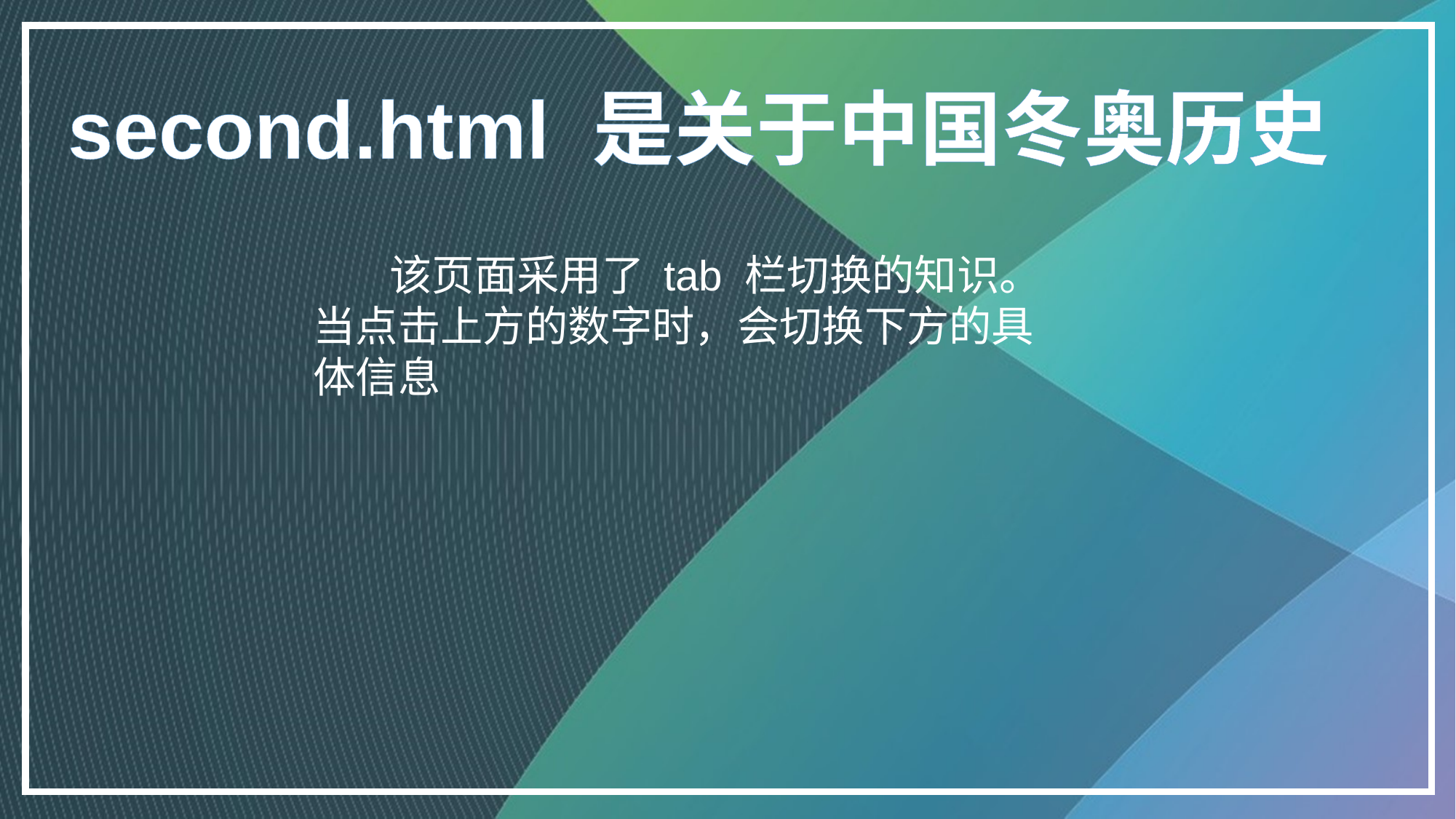

second.html 是关于中国冬奥历史
       该页面采用了 tab 栏切换的知识。当点击上方的数字时，会切换下方的具体信息